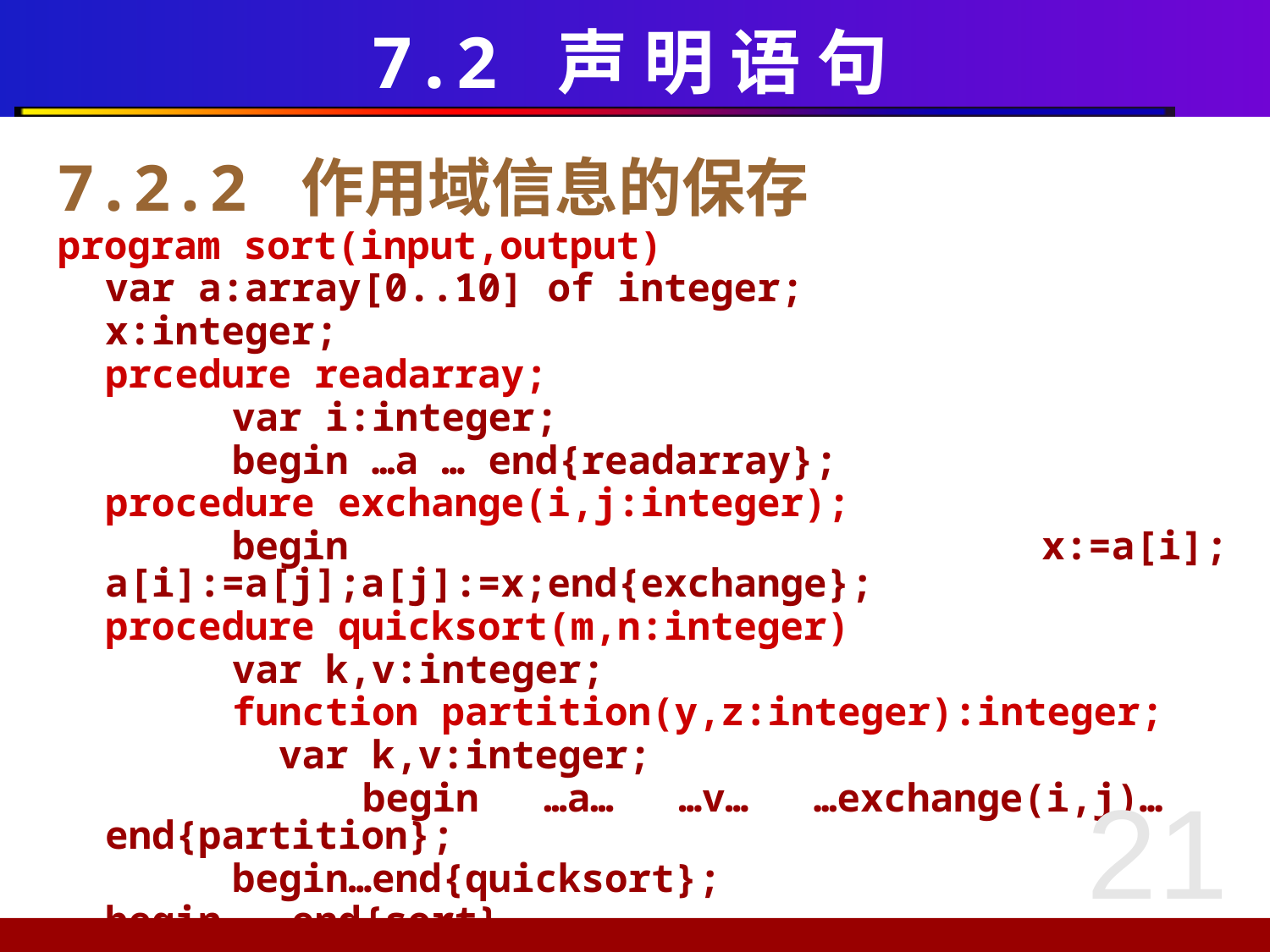

# 7.2 声 明 语 句
7.2.2 作用域信息的保存
program sort(input,output)
	var a:array[0..10] of integer;
	x:integer;
	prcedure readarray;
		var i:integer;
		begin …a … end{readarray};
	procedure exchange(i,j:integer);
		begin x:=a[i]; a[i]:=a[j];a[j]:=x;end{exchange};
	procedure quicksort(m,n:integer)
		var k,v:integer;
		function partition(y,z:integer):integer;
		  var k,v:integer;
		  begin …a… …v… …exchange(i,j)…  end{partition};
		begin…end{quicksort};
	begin … end{sort}.
21